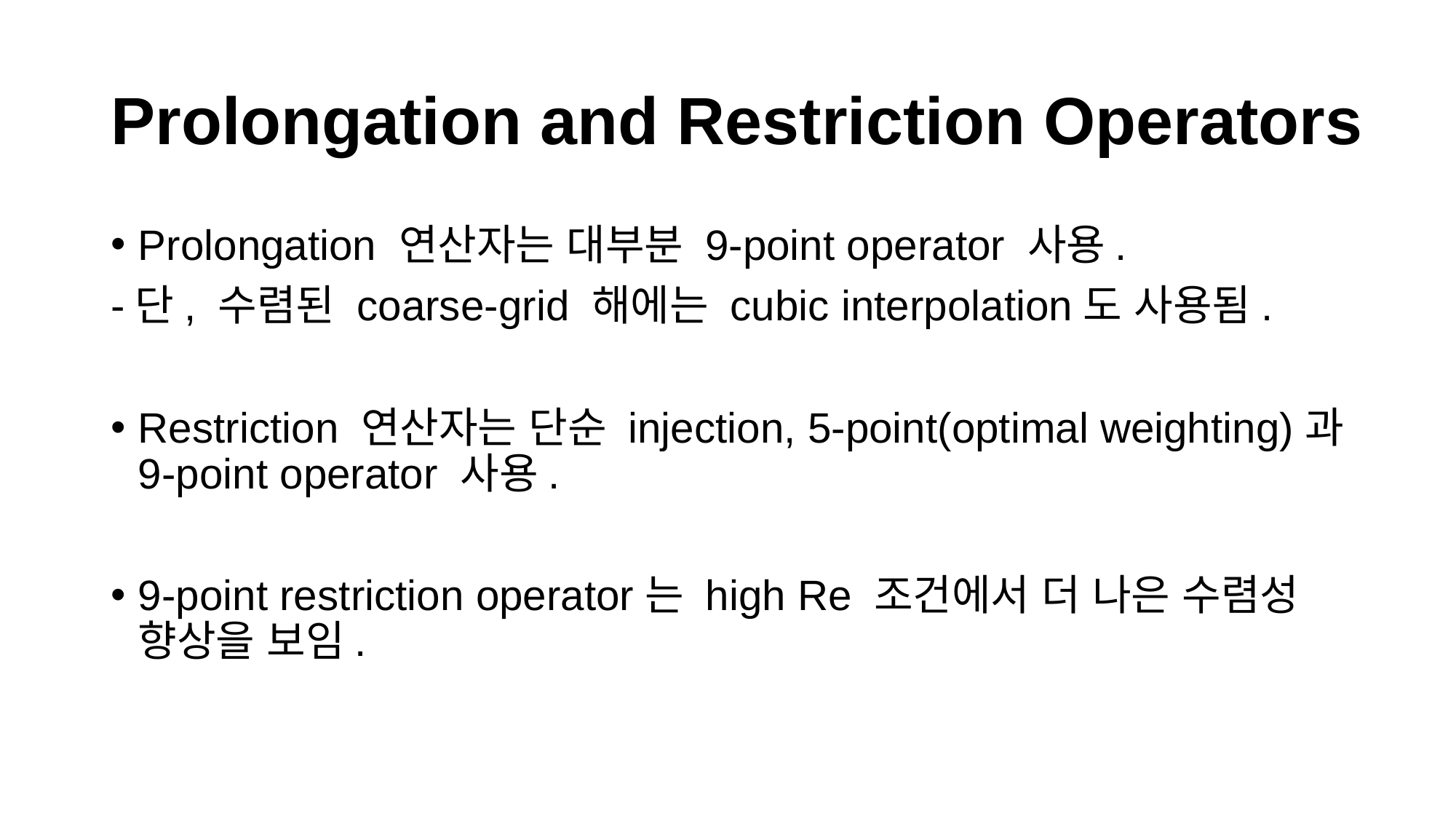

# Prolongation and Restriction Operators
Prolongation 연산자는 대부분 9-point operator 사용.
-단, 수렴된 coarse-grid 해에는 cubic interpolation도 사용됨.

Restriction 연산자는 단순 injection, 5-point(optimal weighting)과 9-point operator 사용.

9-point restriction operator는 high Re 조건에서 더 나은 수렴성 향상을 보임.